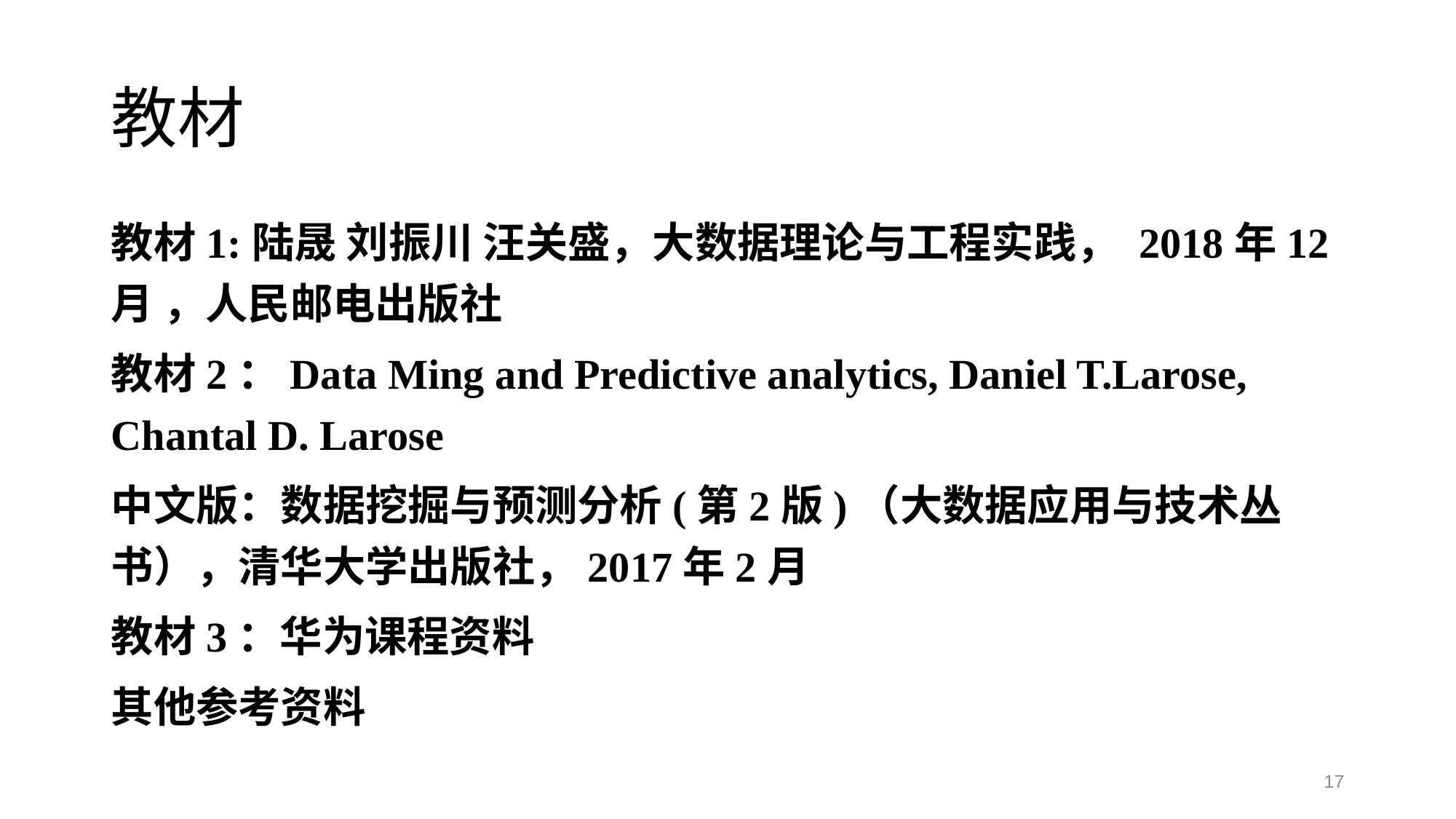

# 教材
教材1:陆晟 刘振川 汪关盛，大数据理论与工程实践， 2018年12月 ，人民邮电出版社
教材2：Data Ming and Predictive analytics, Daniel T.Larose, Chantal D. Larose
中文版：数据挖掘与预测分析(第2版)（大数据应用与技术丛书），清华大学出版社，2017年2月
教材3：华为课程资料
其他参考资料
17